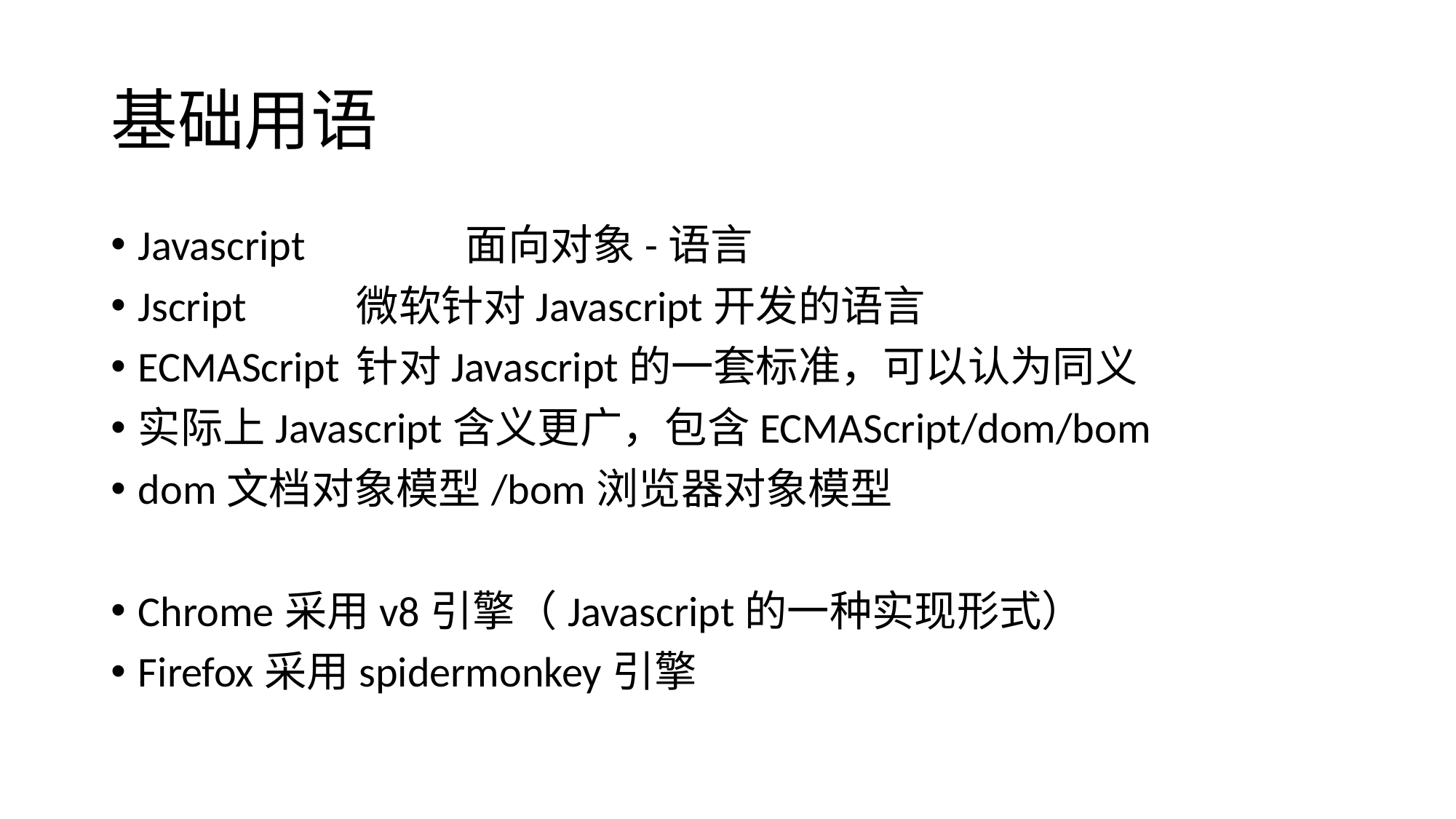

# 基础用语
Javascript		面向对象-语言
Jscript		微软针对Javascript开发的语言
ECMAScript	针对Javascript的一套标准，可以认为同义
实际上Javascript含义更广，包含ECMAScript/dom/bom
dom文档对象模型/bom浏览器对象模型

Chrome采用v8引擎（Javascript的一种实现形式）
Firefox采用spidermonkey引擎